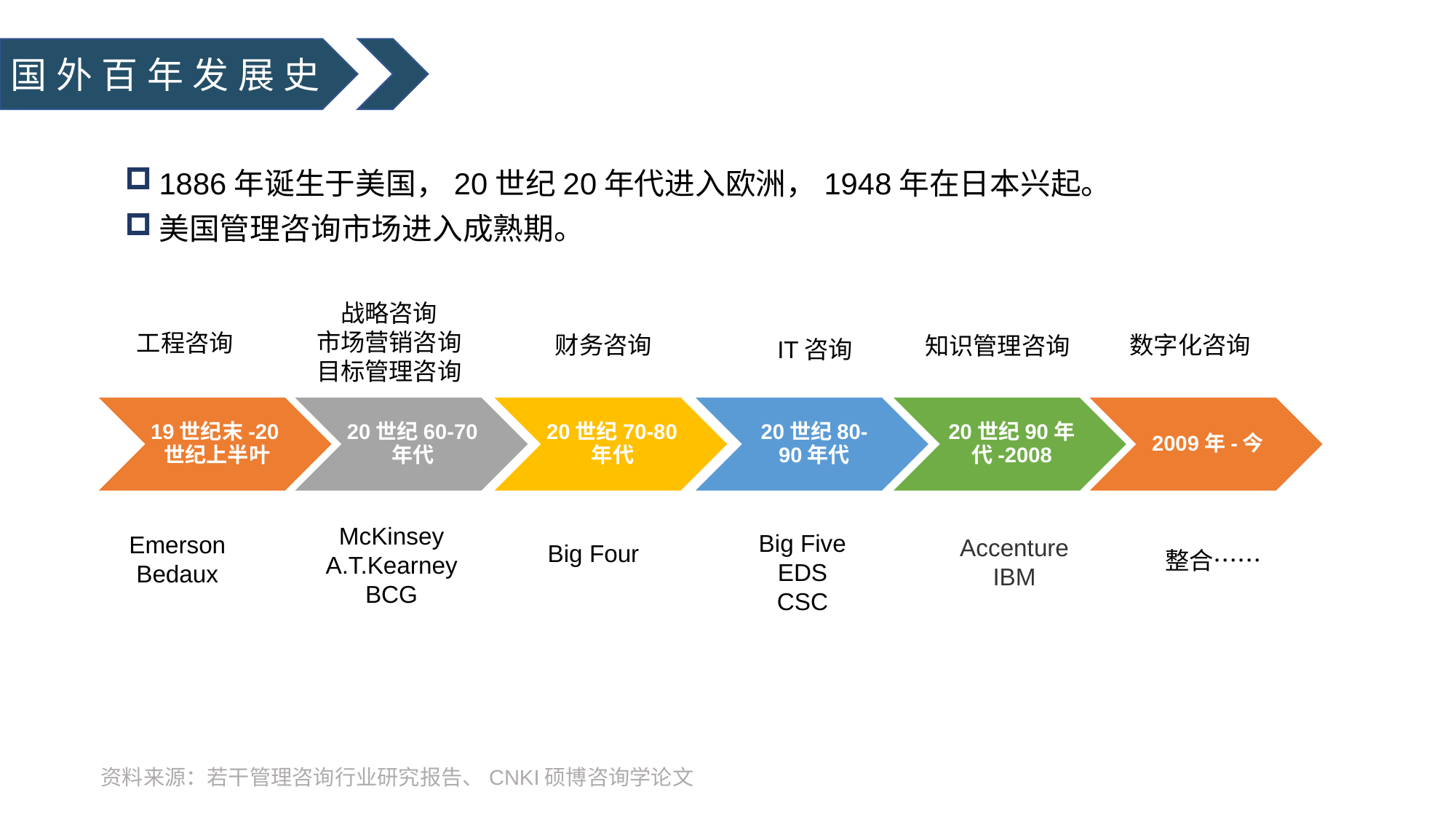

国外百年发展史

1886年诞生于美国，20世纪20年代进入欧洲，1948年在日本兴起。
美国管理咨询市场进入成熟期。
战略咨询
市场营销咨询
目标管理咨询
工程咨询
数字化咨询
财务咨询
知识管理咨询
IT咨询
19世纪末-20世纪上半叶
20世纪60-70年代
20世纪70-80年代
20世纪80-90年代
20世纪90年代-2008
2009年-今
McKinsey
A.T.Kearney
BCG
Big Five
EDS
CSC
Emerson
Bedaux
Accenture
IBM
Big Four
整合……
资料来源：若干管理咨询行业研究报告、CNKI硕博咨询学论文